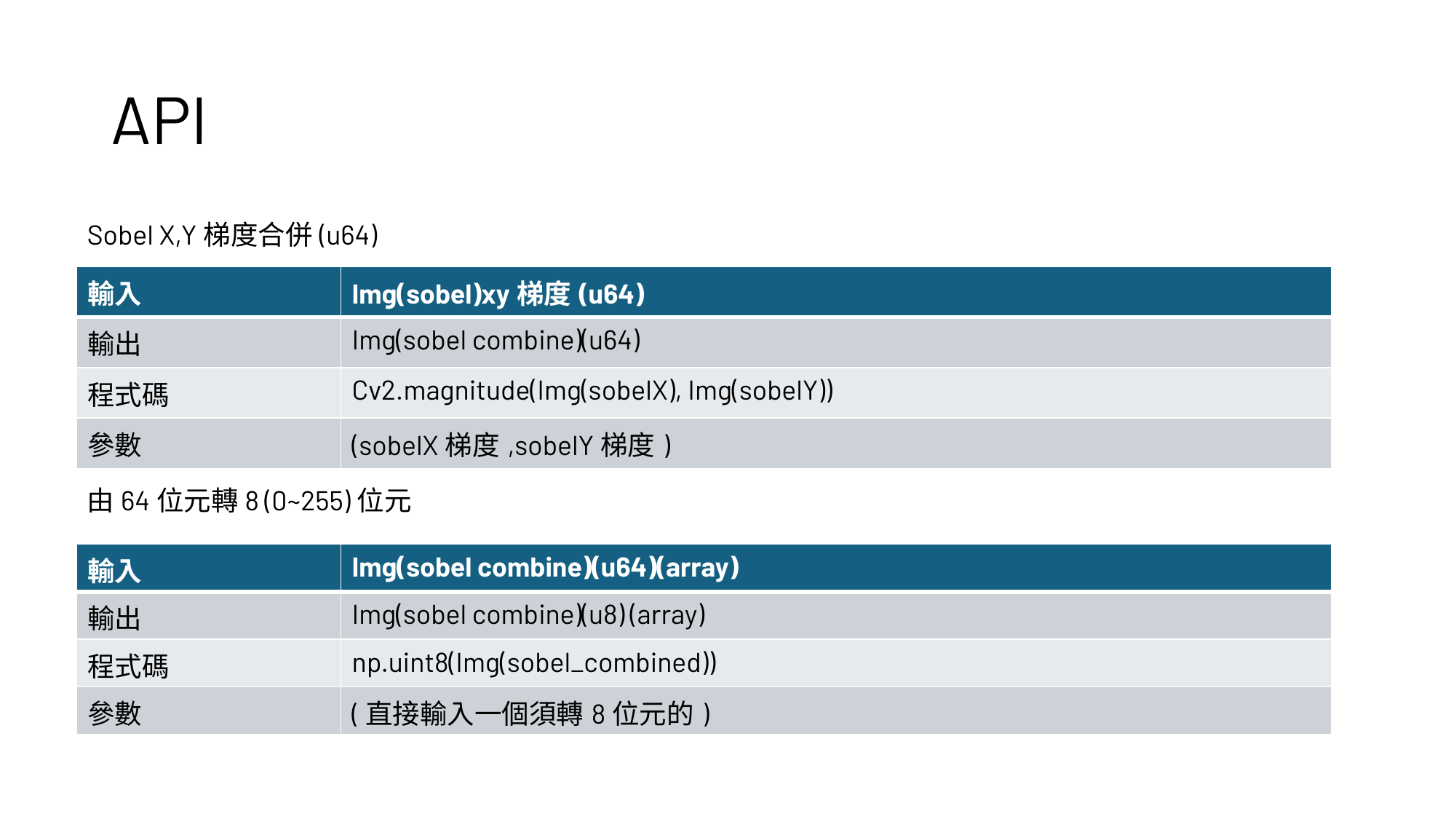

# API
Sobel X,Y梯度合併(u64)
| 輸入 | Img(sobel)xy梯度(u64) |
| --- | --- |
| 輸出 | Img(sobel combine)(u64) |
| 程式碼 | Cv2.magnitude(Img(sobelX), Img(sobelY)) |
| 參數 | (sobelX梯度,sobelY梯度) |
由64位元轉8 (0~255)位元
| 輸入 | Img(sobel combine)(u64)(array) |
| --- | --- |
| 輸出 | Img(sobel combine)(u8) (array) |
| 程式碼 | np.uint8(Img(sobel\_combined)) |
| 參數 | (直接輸入一個須轉8位元的) |